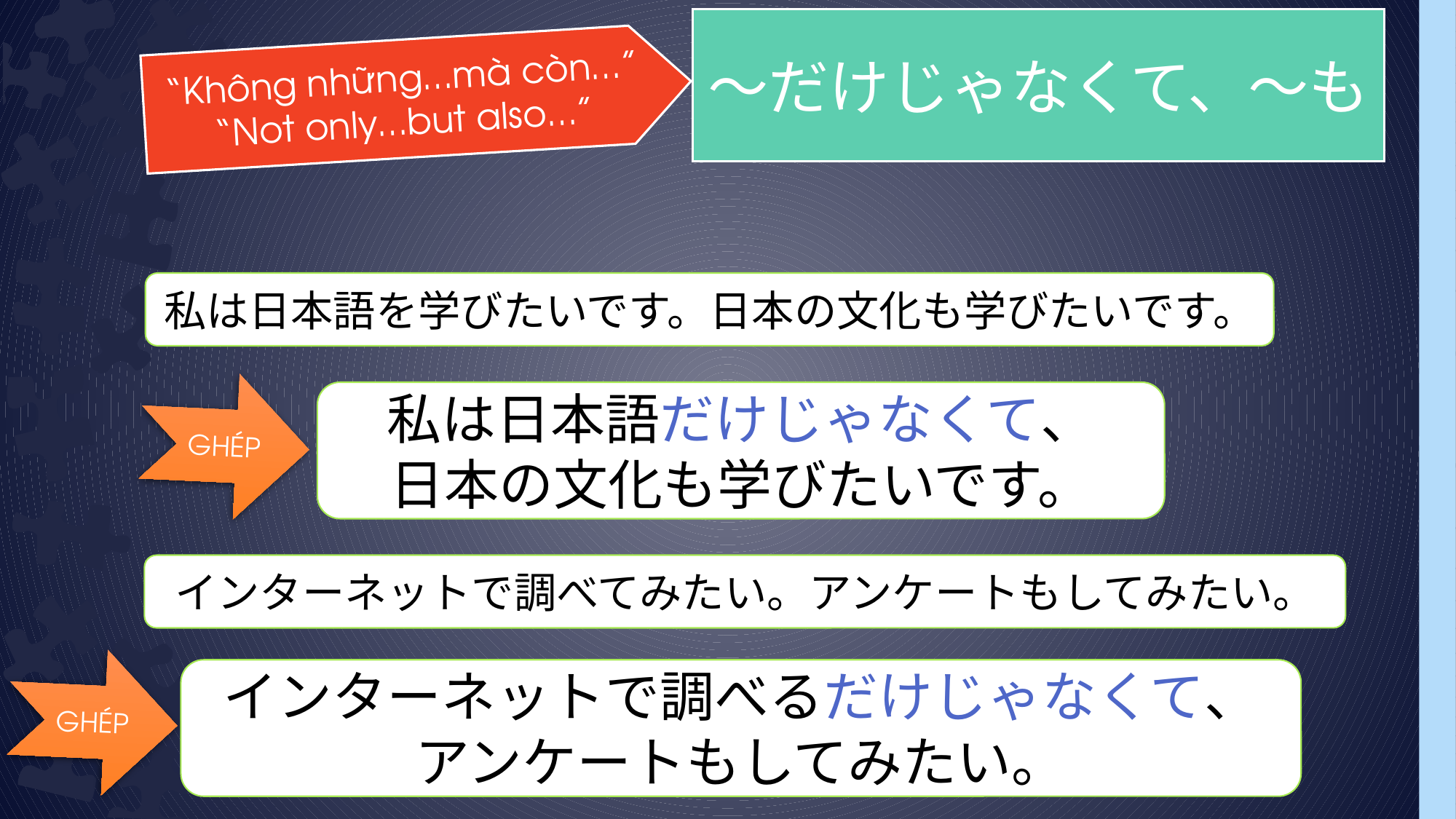

～だけじゃなくて、～も
“Không những…mà còn…”
“Not only…but also…”
私は日本語を学びたいです。日本の文化も学びたいです。
GHÉP
私は日本語だけじゃなくて、
日本の文化も学びたいです。
インターネットで調べてみたい。アンケートもしてみたい。
GHÉP
インターネットで調べるだけじゃなくて、アンケートもしてみたい。